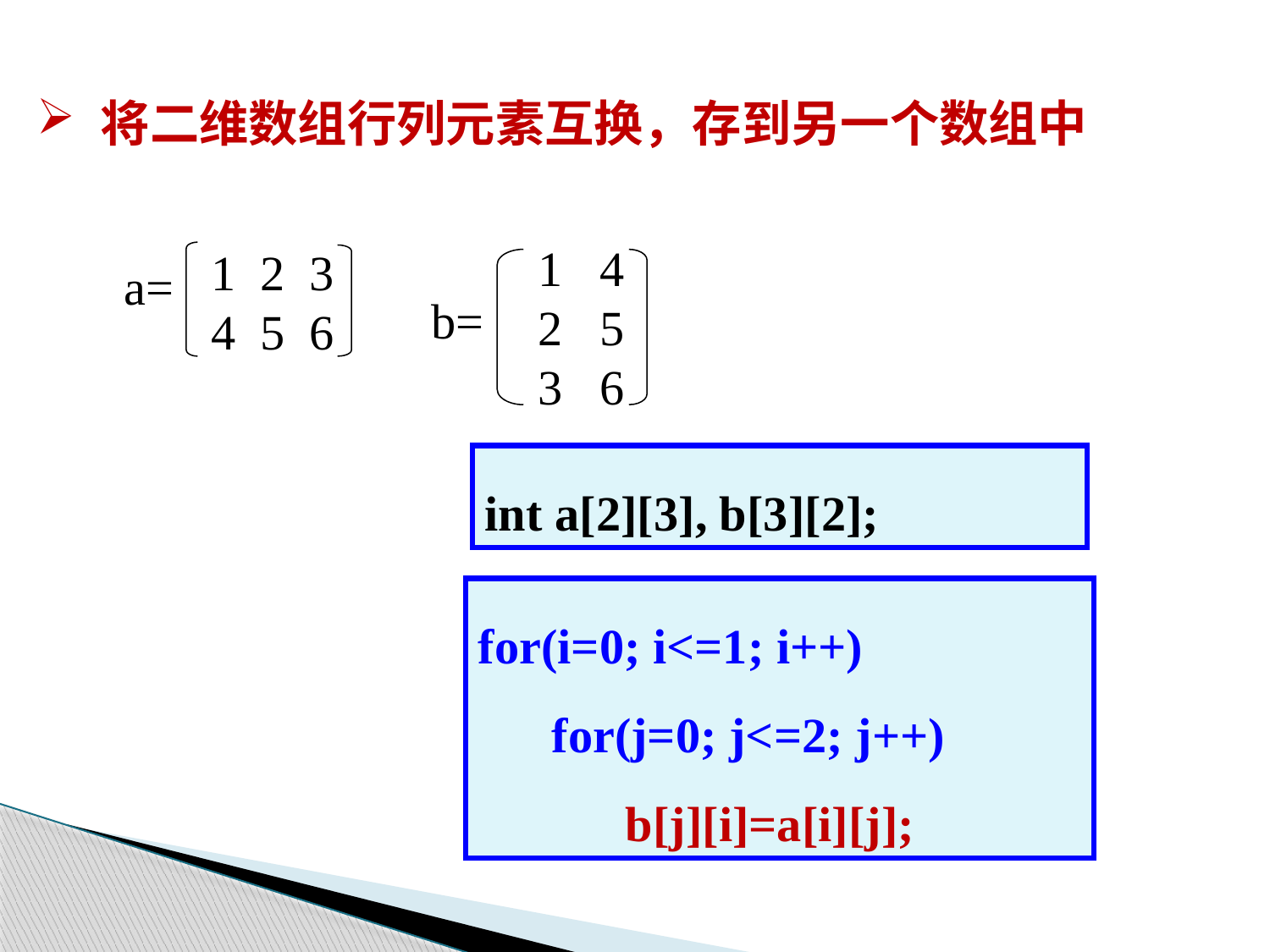

将二维数组行列元素互换，存到另一个数组中
1   4
2   5
3   6

b=
 1  2  3
 4  5  6

a=
int a[2][3], b[3][2];
for(i=0; i<=1; i++)
      for(j=0; j<=2; j++)
            b[j][i]=a[i][j];
      b[j][i]=a[i][j];